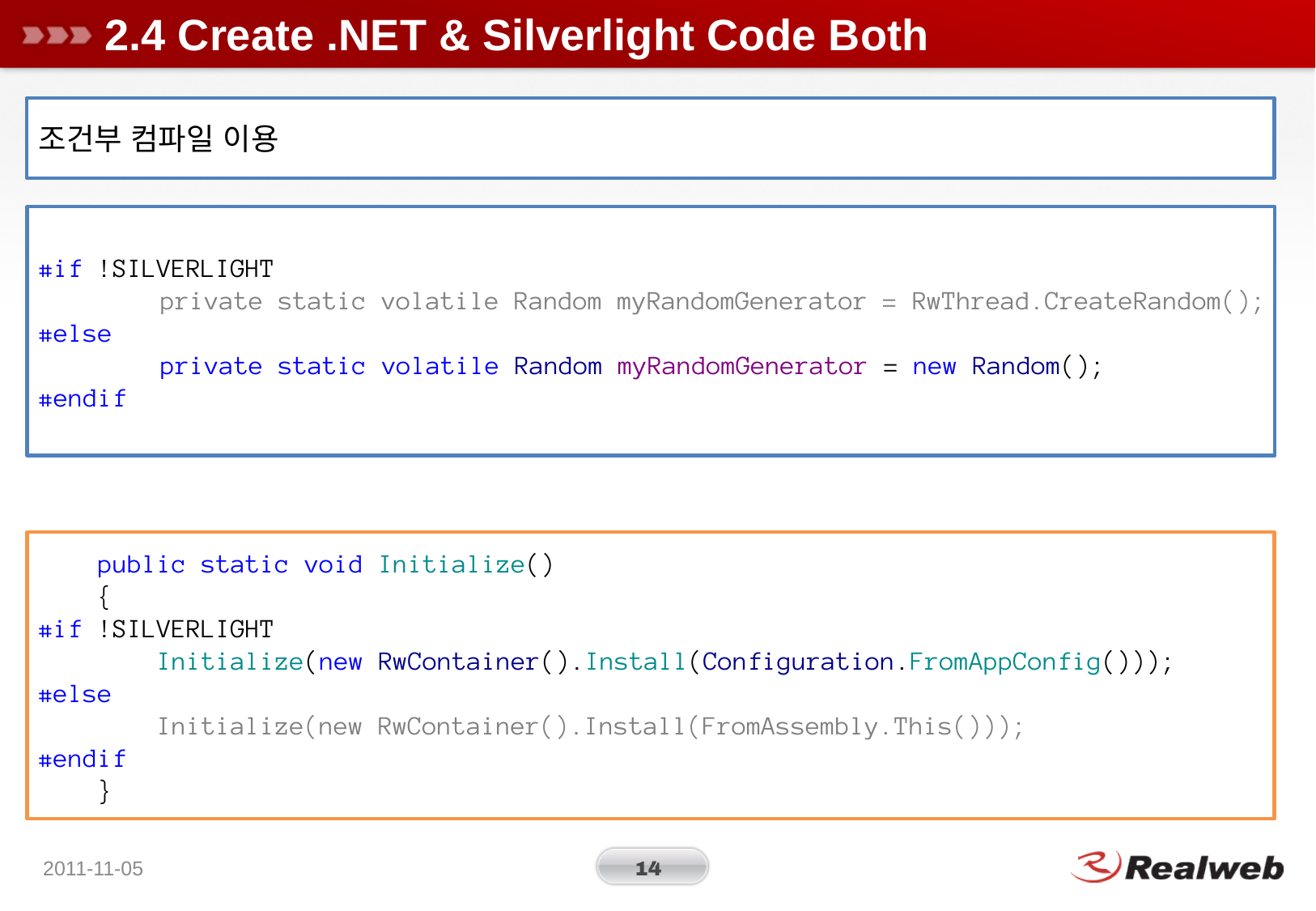

# 2.4 Create .NET & Silverlight Code Both
조건부 컴파일 이용
#if !SILVERLIGHT
	private static volatile Random myRandomGenerator = RwThread.CreateRandom();
#else
	private static volatile Random myRandomGenerator = new Random();
#endif
    public static void Initialize()
    {
#if !SILVERLIGHT
        Initialize(new RwContainer().Install(Configuration.FromAppConfig()));
#else
        Initialize(new RwContainer().Install(FromAssembly.This()));
#endif
    }
2011-11-05
14